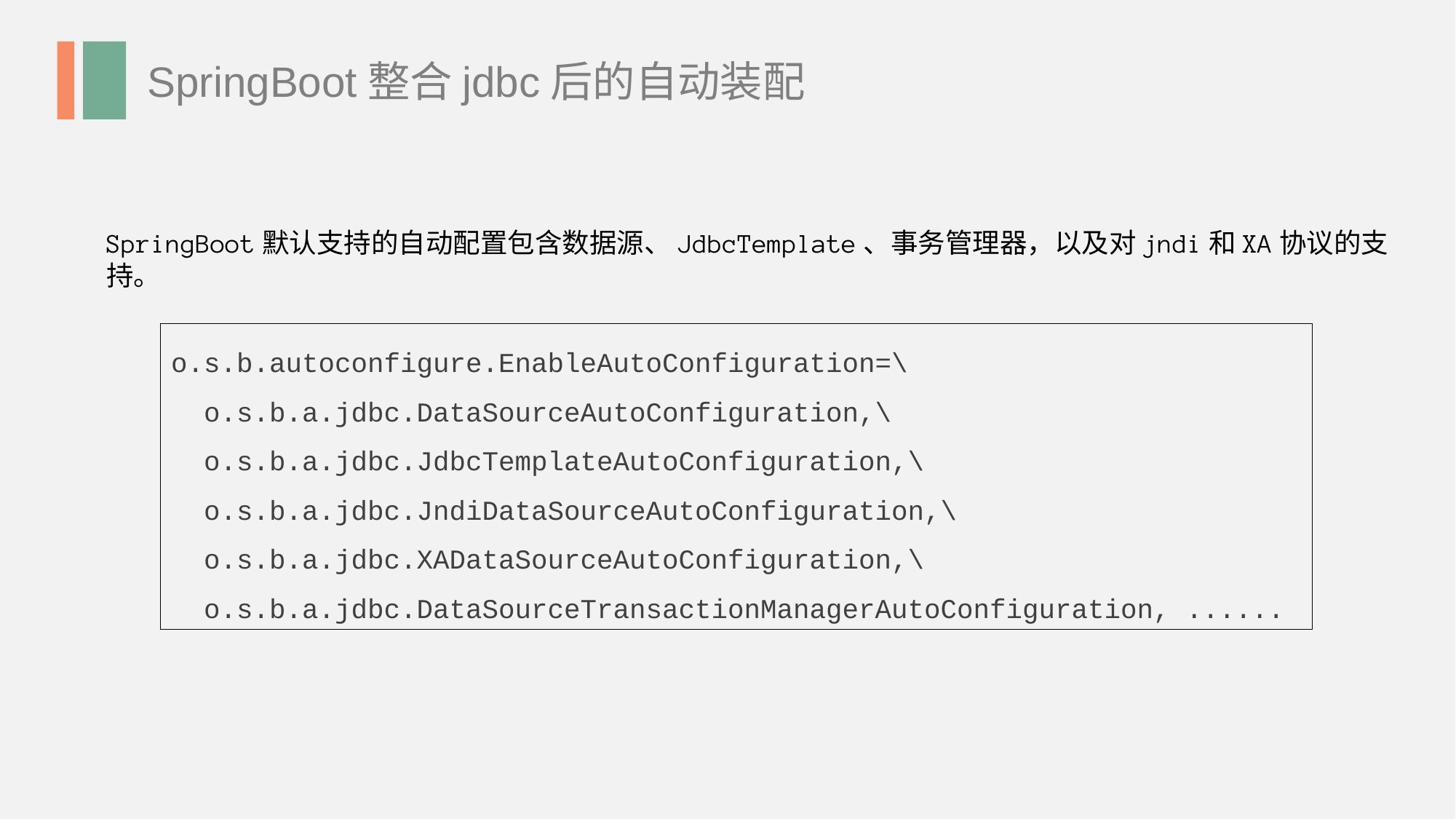

SpringBoot整合jdbc后的自动装配
SpringBoot默认支持的自动配置包含数据源、JdbcTemplate、事务管理器，以及对jndi和XA协议的支持。
o.s.b.autoconfigure.EnableAutoConfiguration=\
  o.s.b.a.jdbc.DataSourceAutoConfiguration,\
  o.s.b.a.jdbc.JdbcTemplateAutoConfiguration,\
  o.s.b.a.jdbc.JndiDataSourceAutoConfiguration,\
  o.s.b.a.jdbc.XADataSourceAutoConfiguration,\
  o.s.b.a.jdbc.DataSourceTransactionManagerAutoConfiguration, ......